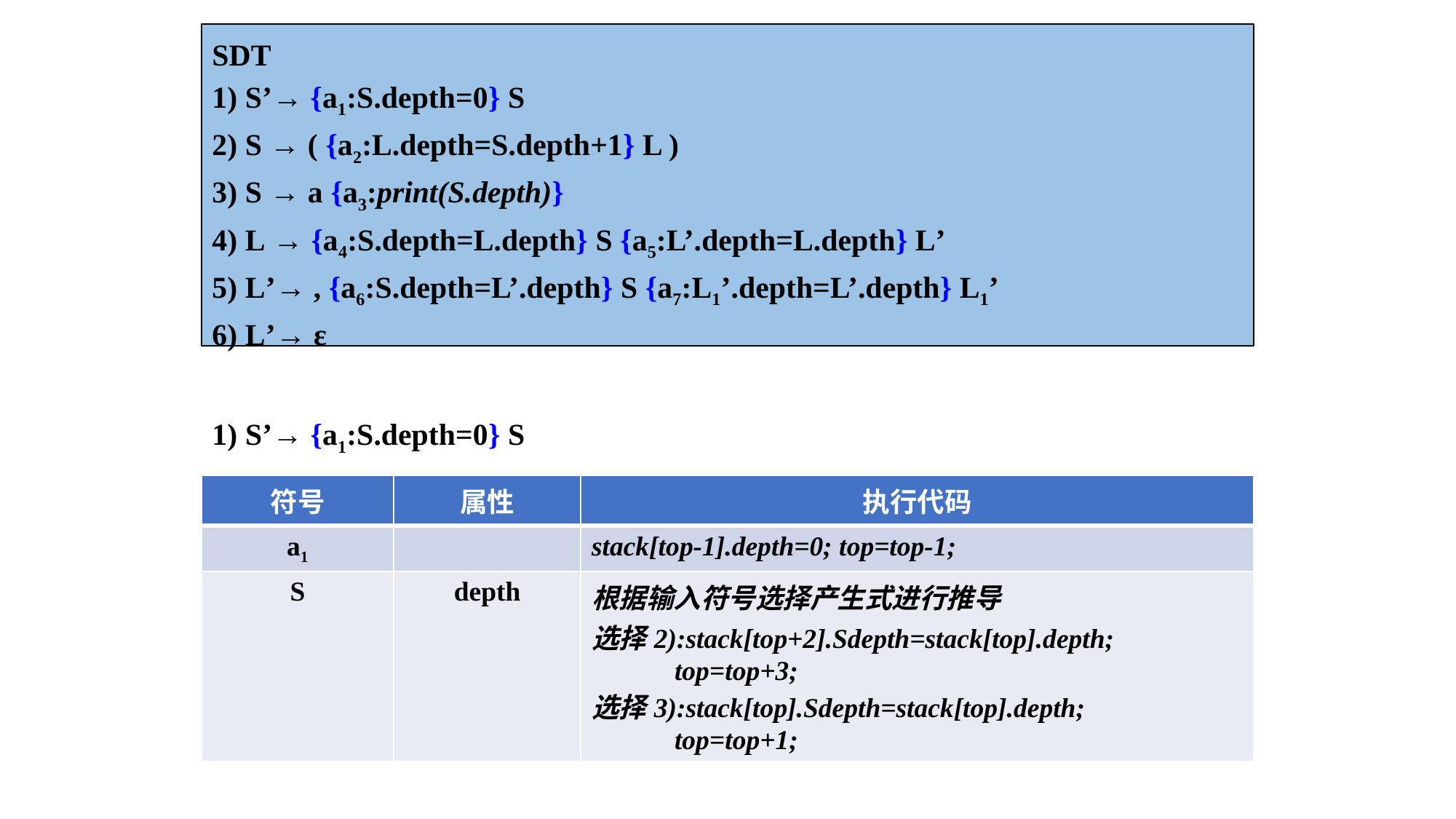

SDT
1) S’→ {a1:S.depth=0} S
2) S → ( {a2:L.depth=S.depth+1} L )
3) S → a {a3:print(S.depth)}
4) L → {a4:S.depth=L.depth} S {a5:L’.depth=L.depth} L’
5) L’→ , {a6:S.depth=L’.depth} S {a7:L1’.depth=L’.depth} L1’
6) L’→ ε
1) S’→ {a1:S.depth=0} S
| 符号 | 属性 | 执行代码 |
| --- | --- | --- |
| a1 |  | stack[top-1].depth=0; top=top-1; |
| S | depth | 根据输入符号选择产生式进行推导 选择2):stack[top+2].Sdepth=stack[top].depth; top=top+3; 选择3):stack[top].Sdepth=stack[top].depth; top=top+1; |